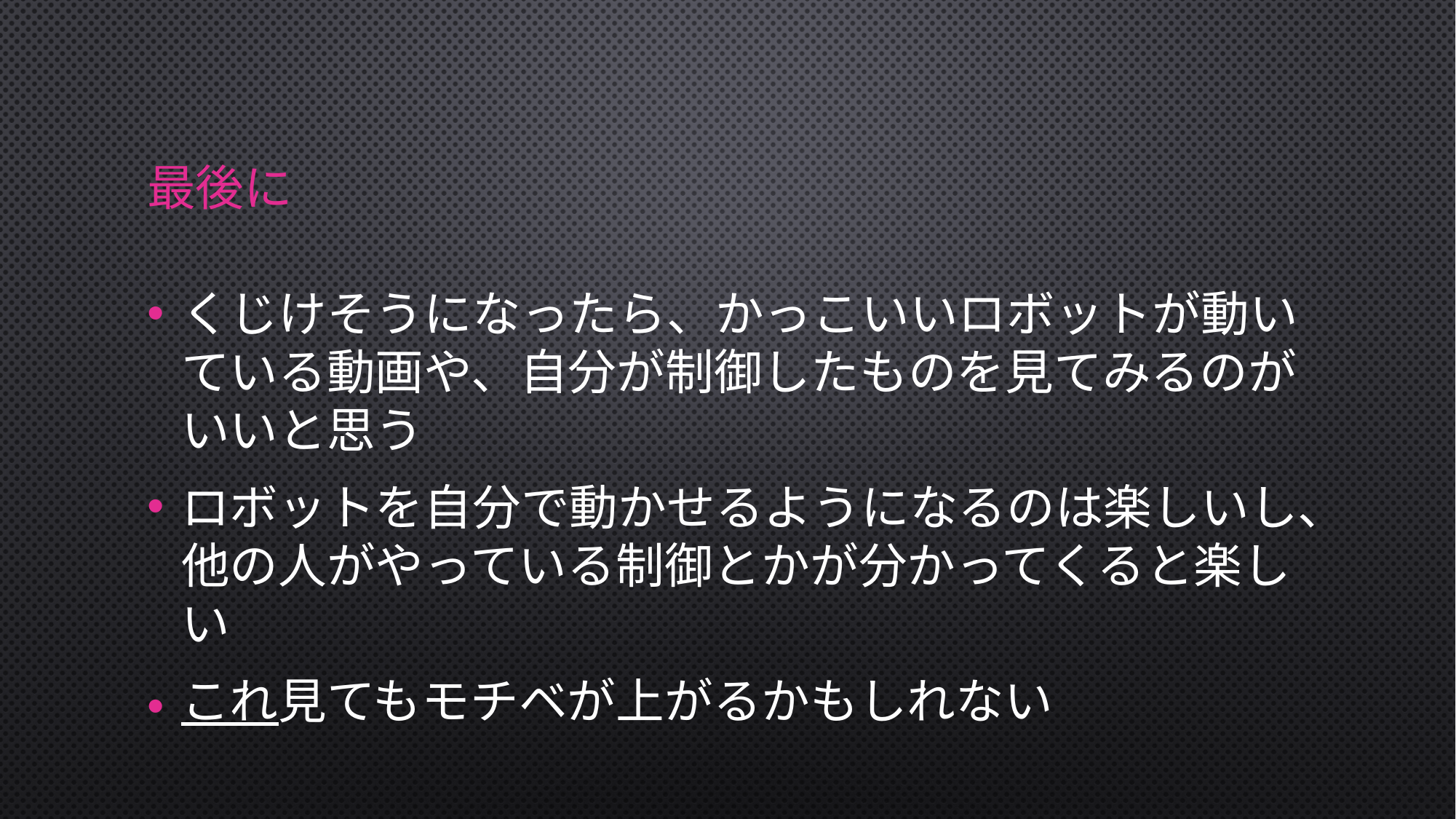

# 最後に
くじけそうになったら、かっこいいロボットが動いている動画や、自分が制御したものを見てみるのがいいと思う
ロボットを自分で動かせるようになるのは楽しいし、他の人がやっている制御とかが分かってくると楽しい
これ見てもモチベが上がるかもしれない